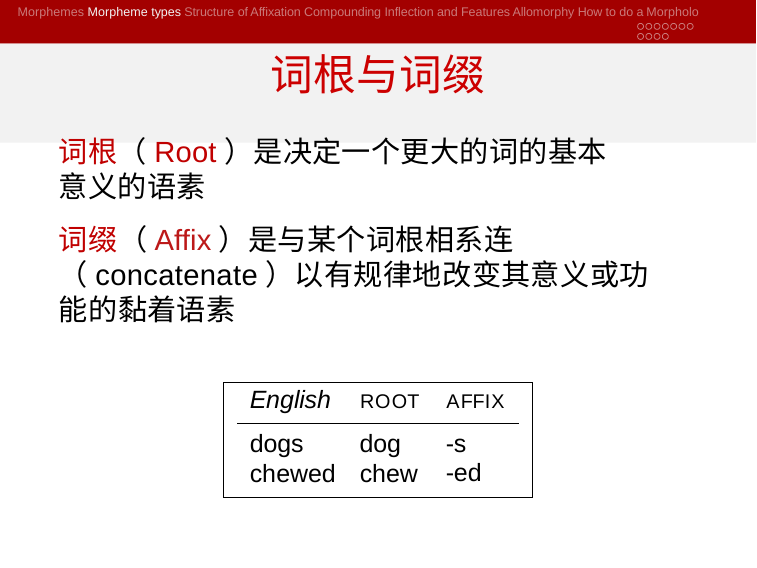

Morphemes Morpheme types Structure of Affixation Compounding Inflection and Features Allomorphy How to do a Morpholo
# 词根与词缀
词根（Root）是决定一个更大的词的基本意义的语素
词缀（Affix）是与某个词根相系连（concatenate）以有规律地改变其意义或功能的黏着语素
English	ROOT	AFFIX
dogs	dog	-s
-ed

chewed	chew